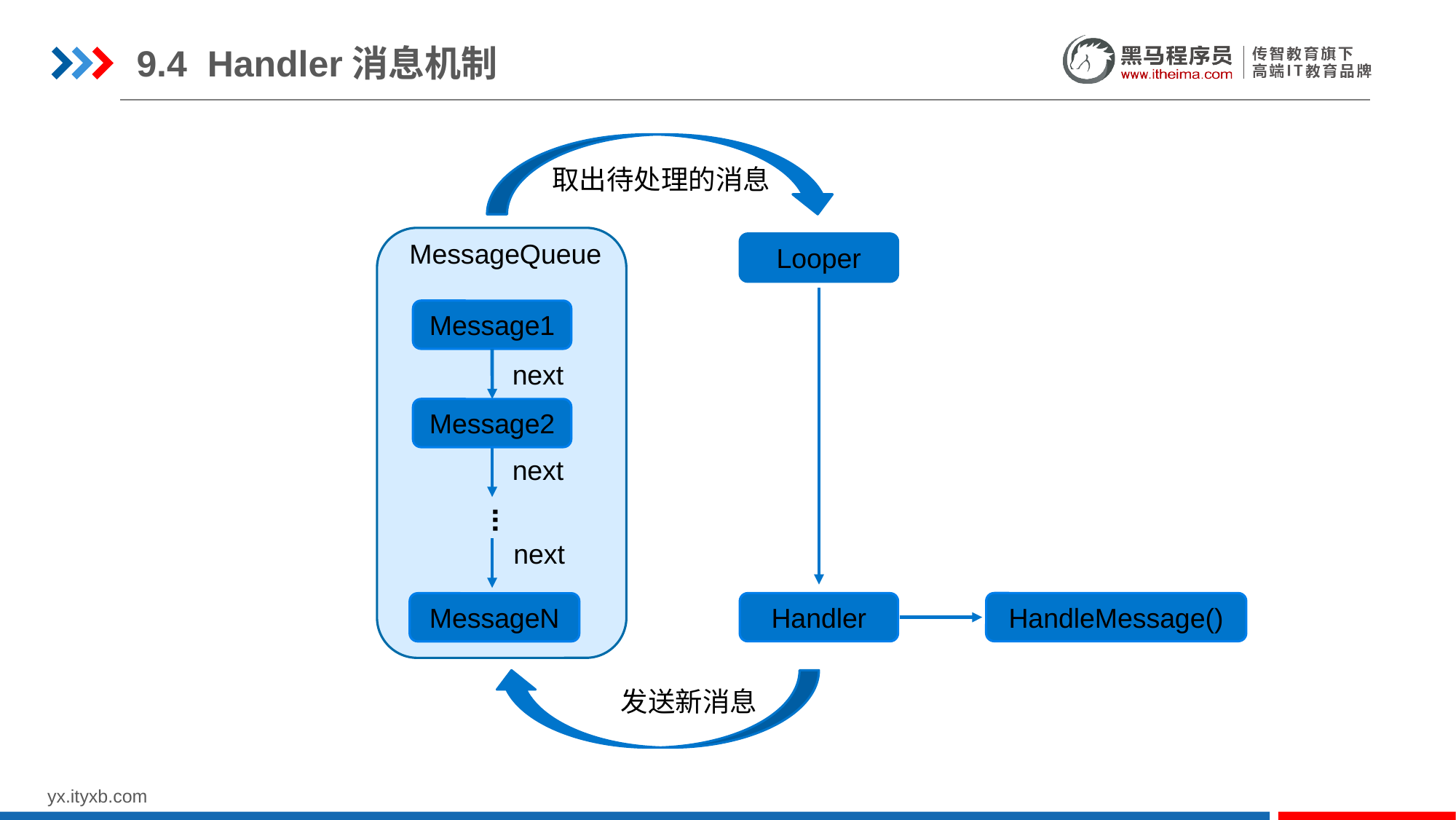

9.4  Handler消息机制

取出待处理的消息

MessageQueue
Looper
Message1
next
Message2
next
...
next
HandleMessage()
MessageN
Handler

发送新消息